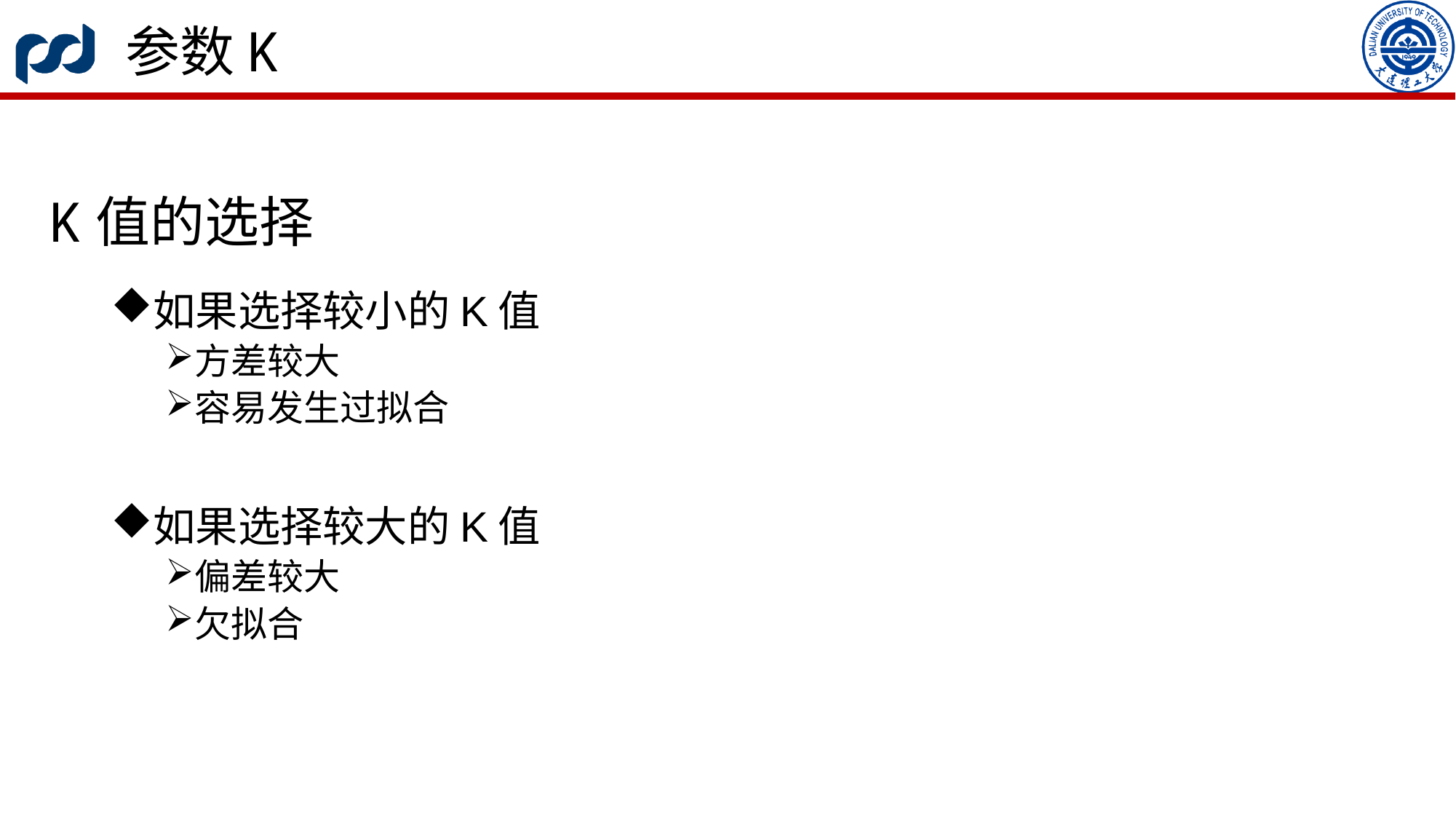

K的选择
参数K
# K值的选择
如果选择较小的K值
方差较大
容易发生过拟合

如果选择较大的K值
偏差较大
欠拟合